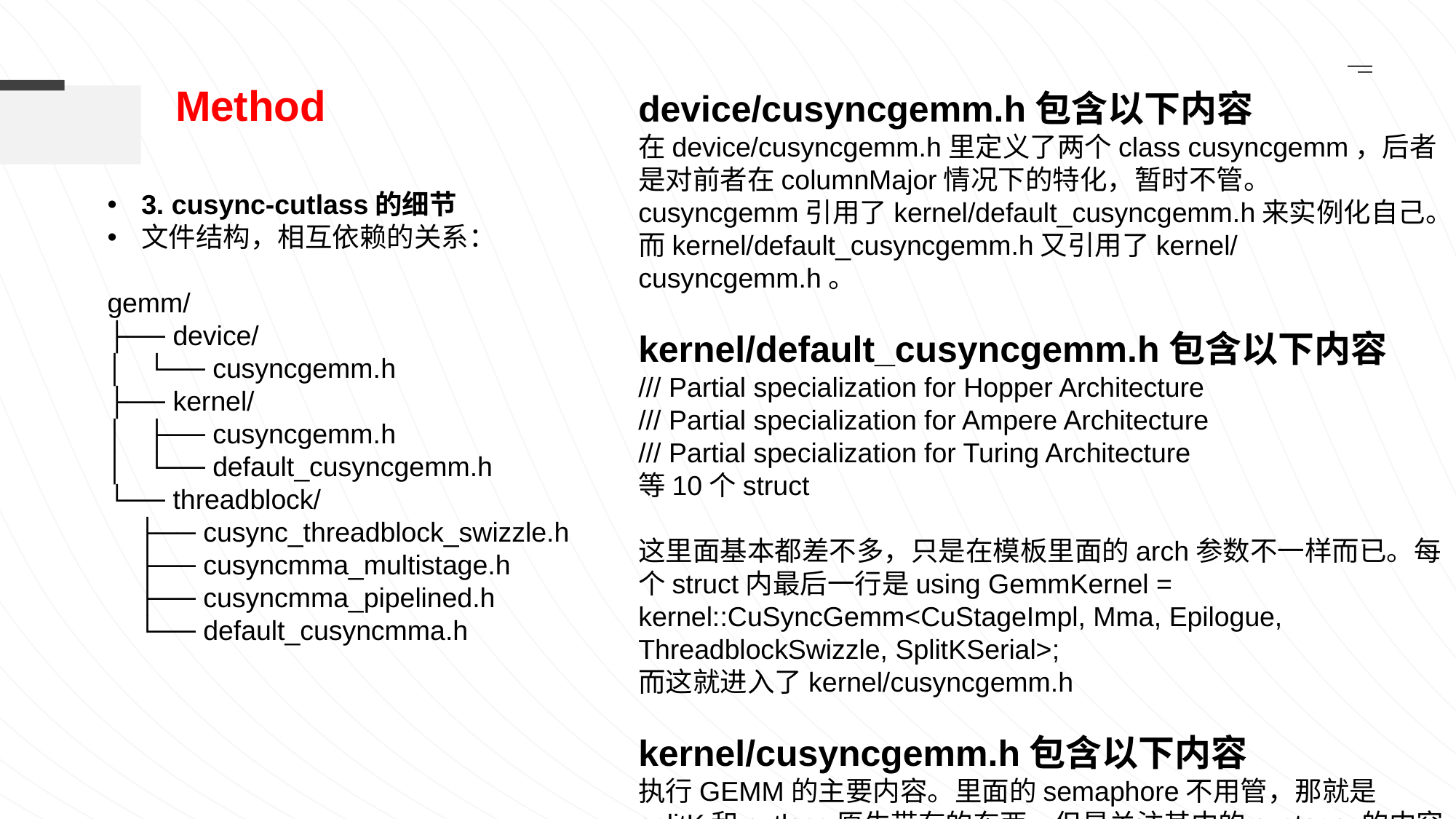

Method
device/cusyncgemm.h包含以下内容
在device/cusyncgemm.h里定义了两个class cusyncgemm，后者是对前者在columnMajor情况下的特化，暂时不管。
cusyncgemm引用了kernel/default_cusyncgemm.h来实例化自己。而kernel/default_cusyncgemm.h又引用了kernel/cusyncgemm.h。

kernel/default_cusyncgemm.h包含以下内容
/// Partial specialization for Hopper Architecture
/// Partial specialization for Ampere Architecture
/// Partial specialization for Turing Architecture
等10个struct

这里面基本都差不多，只是在模板里面的arch参数不一样而已。每个struct内最后一行是using GemmKernel = kernel::CuSyncGemm<CuStageImpl, Mma, Epilogue, ThreadblockSwizzle, SplitKSerial>;
而这就进入了kernel/cusyncgemm.h

kernel/cusyncgemm.h包含以下内容
执行GEMM的主要内容。里面的semaphore不用管，那就是splitK和cutlass原生带有的东西。但是关注其中的custage.的内容。
3. cusync-cutlass的细节
文件结构，相互依赖的关系：

gemm/
├── device/
│   └── cusyncgemm.h
├── kernel/
│   ├── cusyncgemm.h
│   └── default_cusyncgemm.h
└── threadblock/
    ├── cusync_threadblock_swizzle.h
    ├── cusyncmma_multistage.h
    ├── cusyncmma_pipelined.h
    └── default_cusyncmma.h